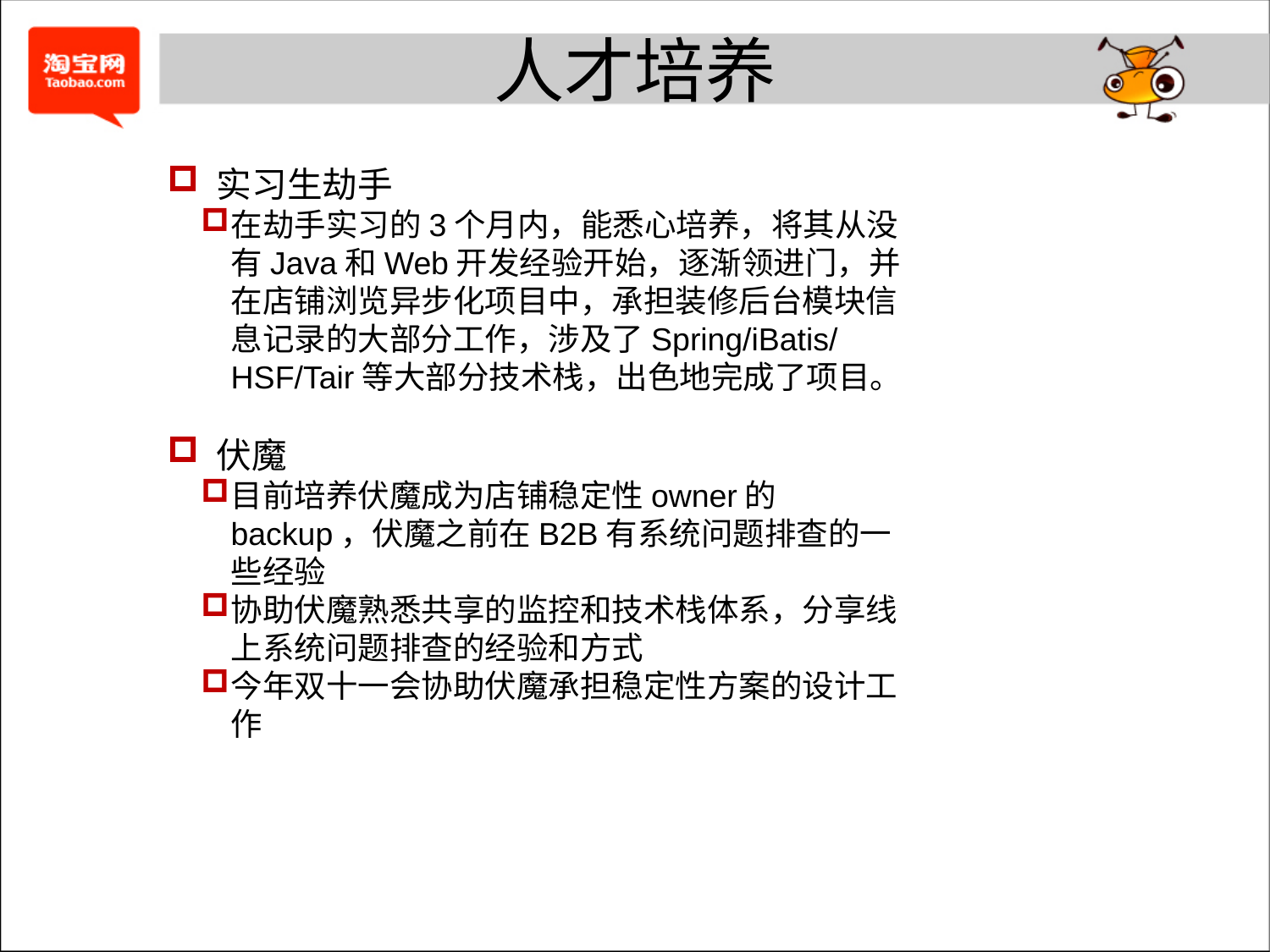

人才培养

 实习生劫手
在劫手实习的3个月内，能悉心培养，将其从没有Java和Web开发经验开始，逐渐领进门，并在店铺浏览异步化项目中，承担装修后台模块信息记录的大部分工作，涉及了Spring/iBatis/HSF/Tair等大部分技术栈，出色地完成了项目。

 伏魔
目前培养伏魔成为店铺稳定性owner的backup，伏魔之前在B2B有系统问题排查的一些经验
协助伏魔熟悉共享的监控和技术栈体系，分享线上系统问题排查的经验和方式
今年双十一会协助伏魔承担稳定性方案的设计工作